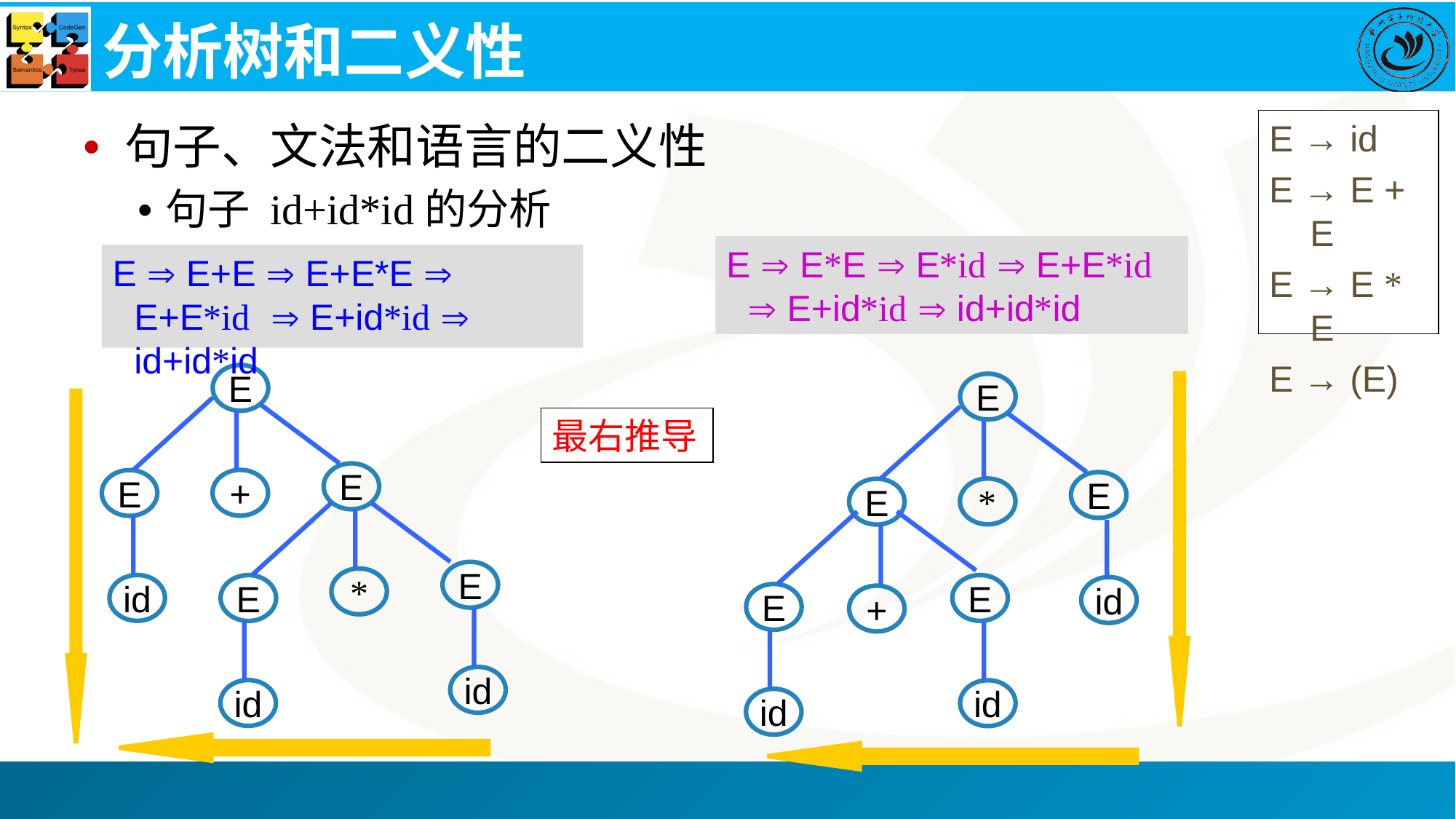

# 分析树和二义性
E → id
E → E + E
E → E * E
E → (E)
句子、文法和语言的二义性
句子 id+id*id的分析
E ⇒ E*E ⇒ E*id ⇒ E+E*id ⇒ E+id*id ⇒ id+id*id
E ⇒ E+E ⇒ E+E*E ⇒ E+E*id  ⇒ E+id*id ⇒ id+id*id
E

E
+
E

E
*
id
E

id
id
E

E
*
E

E
id
E
+

id
id

最右推导

66